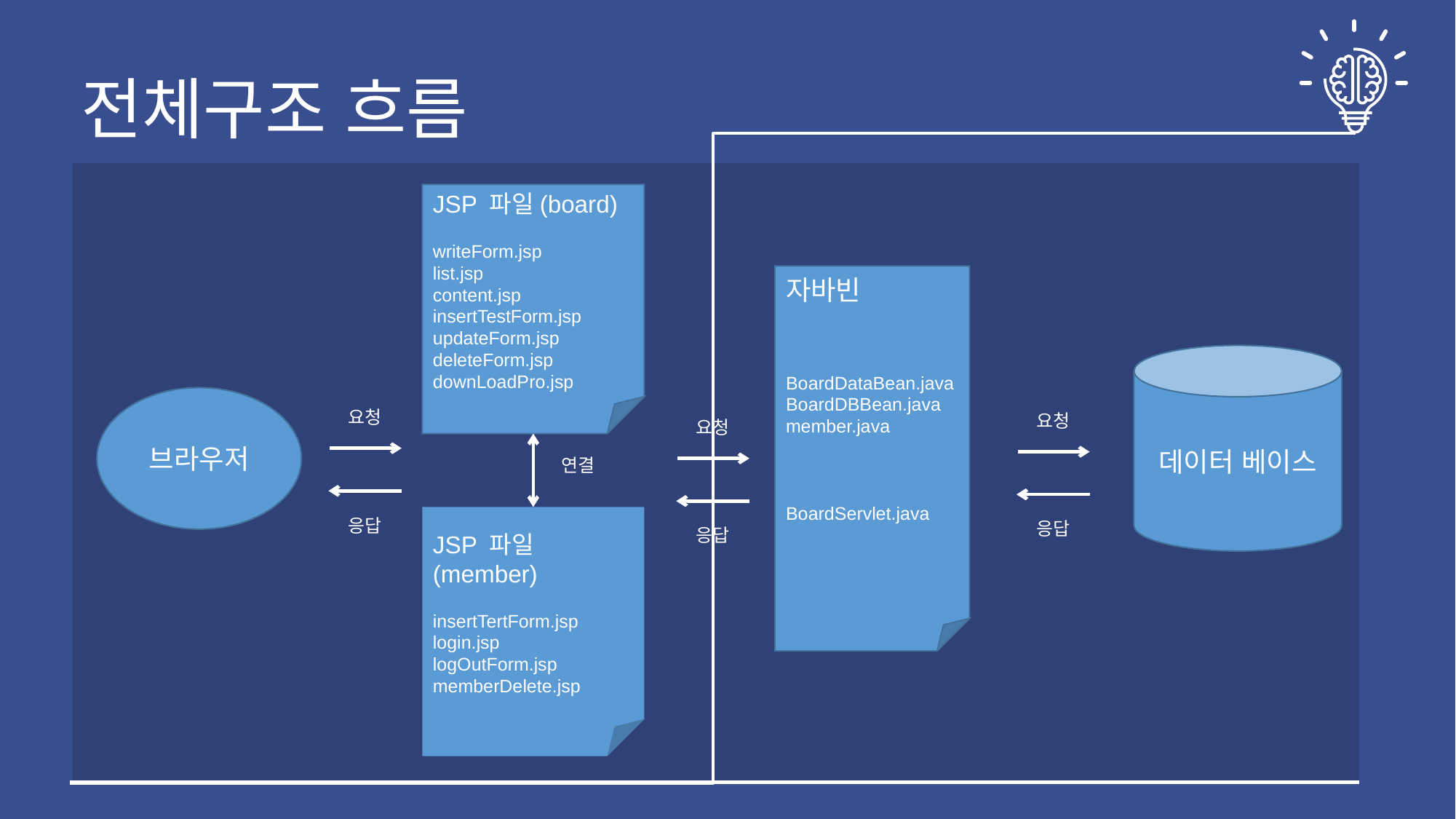

전체구조 흐름
JSP 파일(board)

writeForm.jsp
list.jsp
content.jsp
insertTestForm.jsp
updateForm.jsp
deleteForm.jsp
downLoadPro.jsp
자바빈

BoardDataBean.java
BoardDBBean.java
member.java

BoardServlet.java

데이터 베이스
브라우저
요청
응답
요청
응답
요청
응답
연결
JSP 파일(member)

insertTertForm.jsp
login.jsp
logOutForm.jsp
memberDelete.jsp